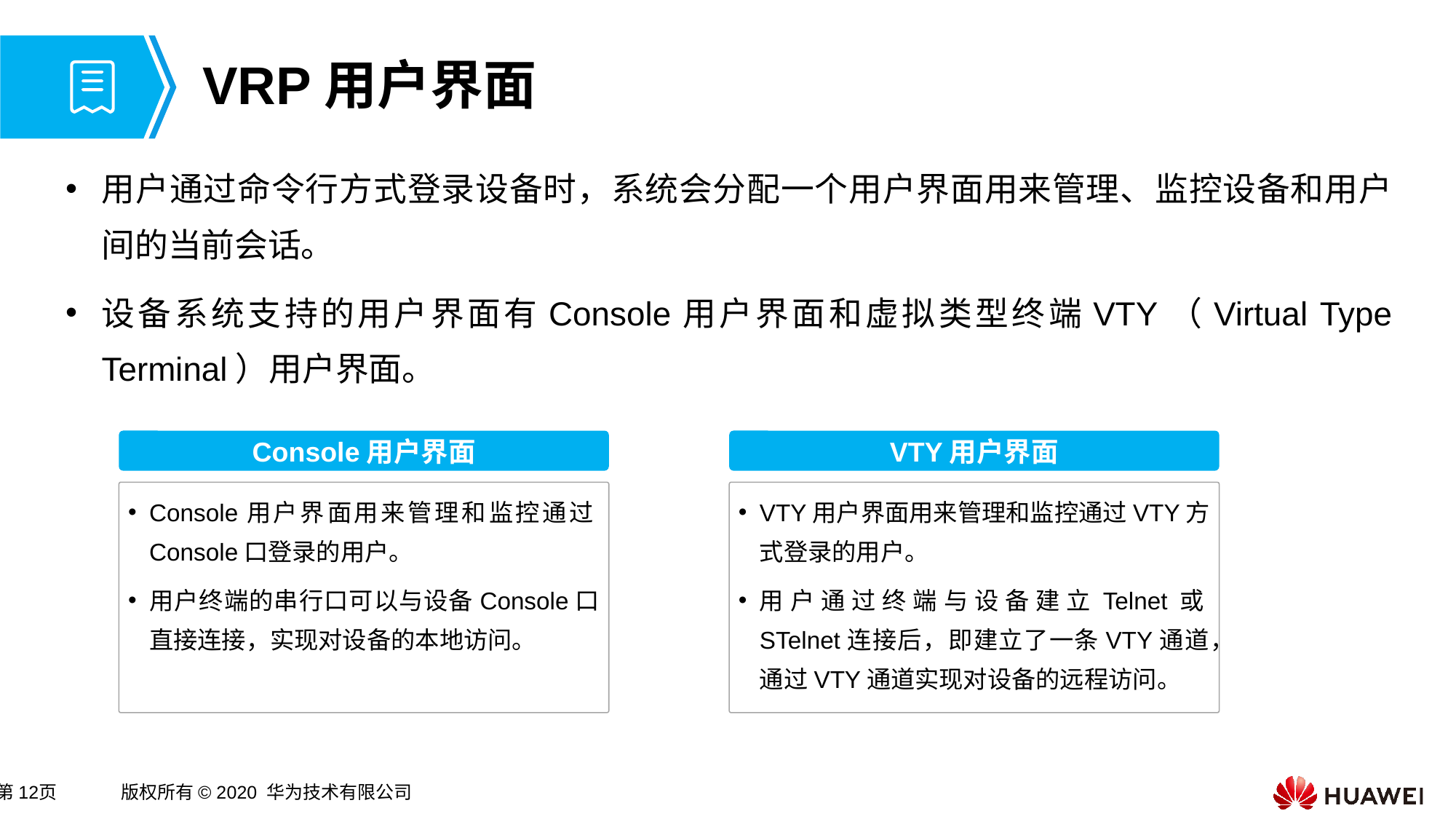

# VRP用户界面
用户通过命令行方式登录设备时，系统会分配一个用户界面用来管理、监控设备和用户间的当前会话。
设备系统支持的用户界面有Console用户界面和虚拟类型终端VTY（Virtual Type Terminal）用户界面。
Console用户界面
VTY用户界面
Console用户界面用来管理和监控通过Console口登录的用户。
用户终端的串行口可以与设备Console口直接连接，实现对设备的本地访问。
VTY用户界面用来管理和监控通过VTY方式登录的用户。
用户通过终端与设备建立Telnet或STelnet连接后，即建立了一条VTY通道，通过VTY通道实现对设备的远程访问。